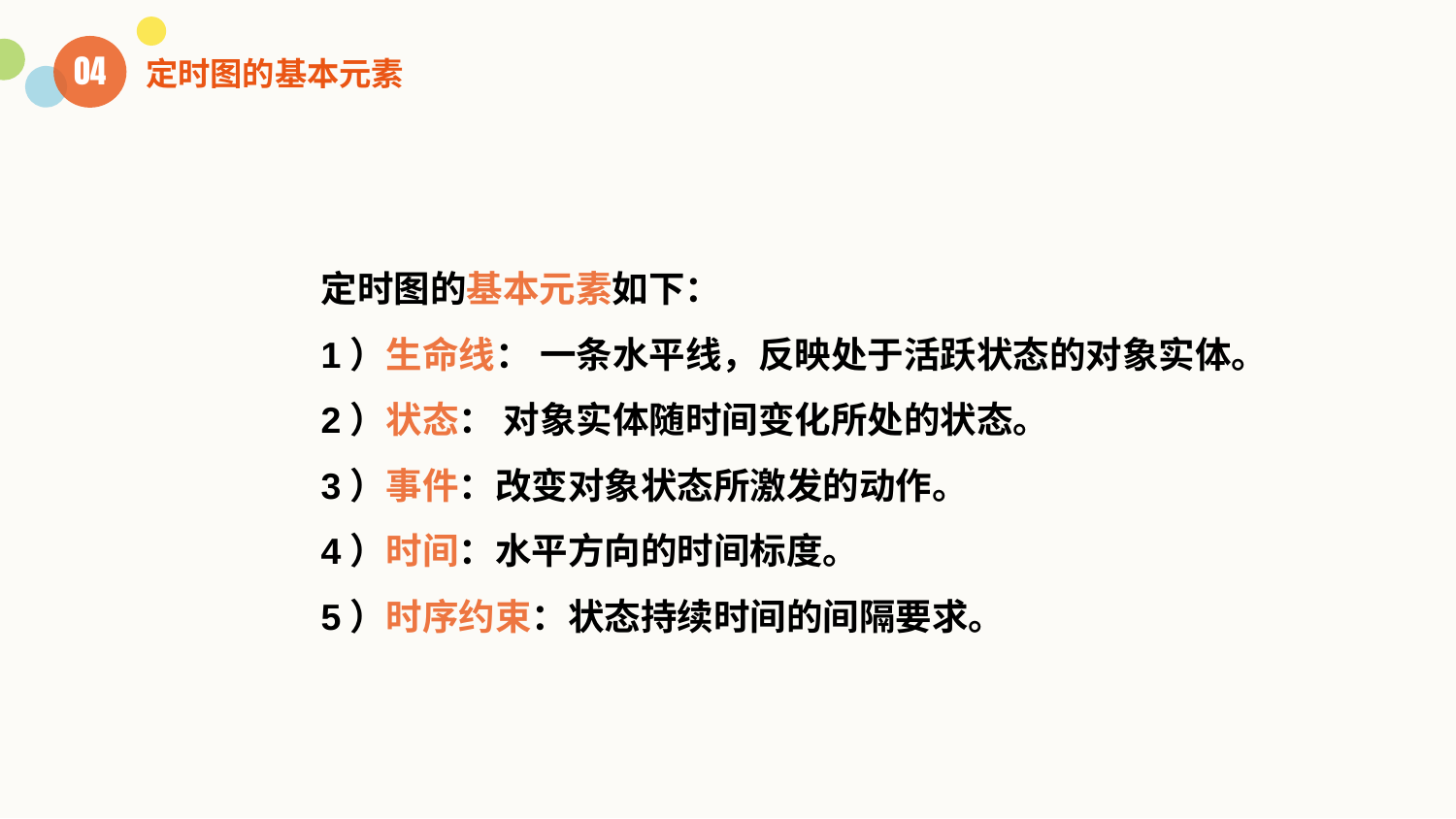

04
定时图的基本元素

定时图的基本元素如下：
1）生命线： 一条水平线，反映处于活跃状态的对象实体。
2）状态： 对象实体随时间变化所处的状态。
3）事件：改变对象状态所激发的动作。
4）时间：水平方向的时间标度。
5）时序约束：状态持续时间的间隔要求。